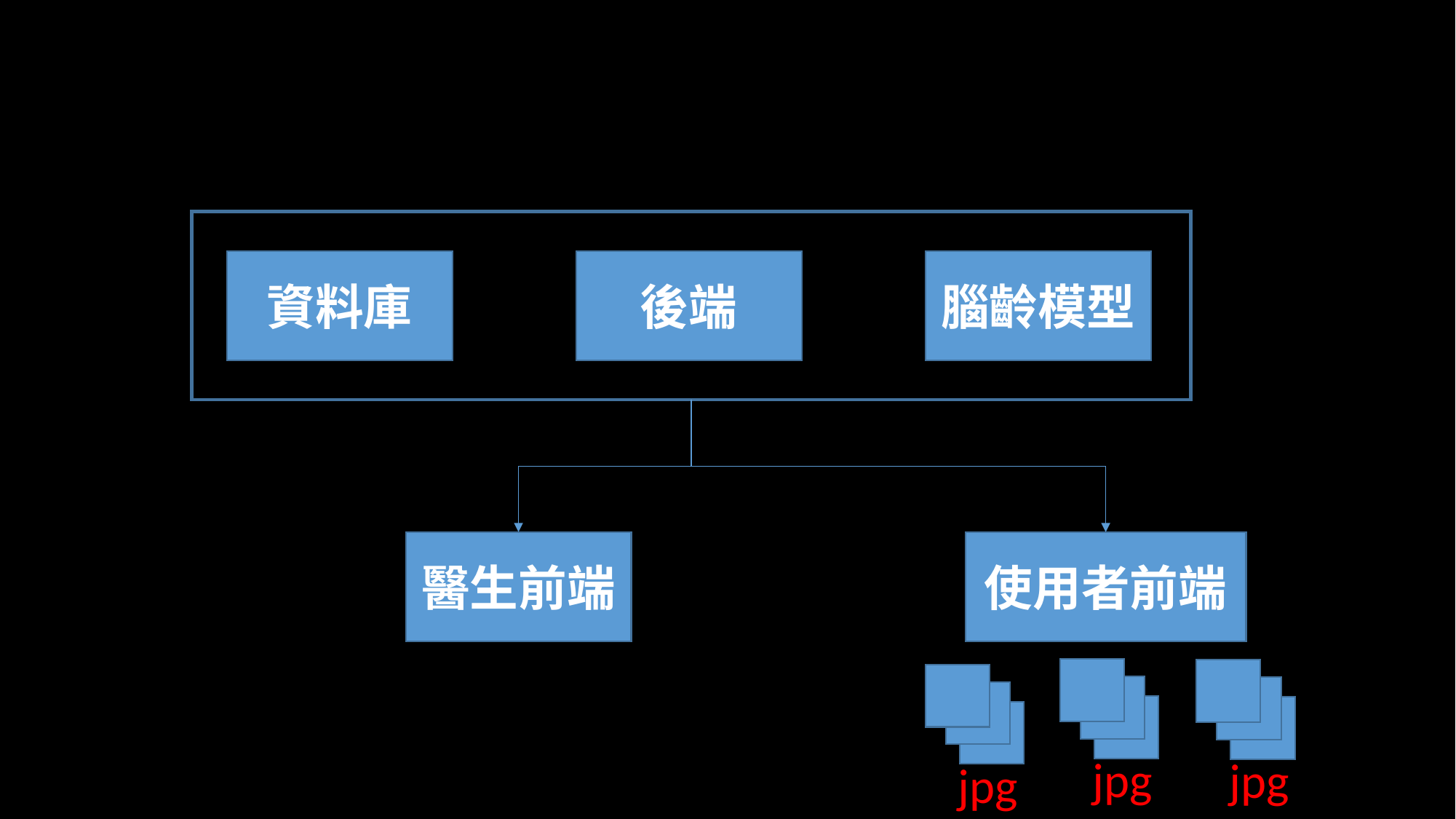

資料庫
後端
腦齡模型
醫生前端
使用者前端

nii

jpg
jpg
jpg